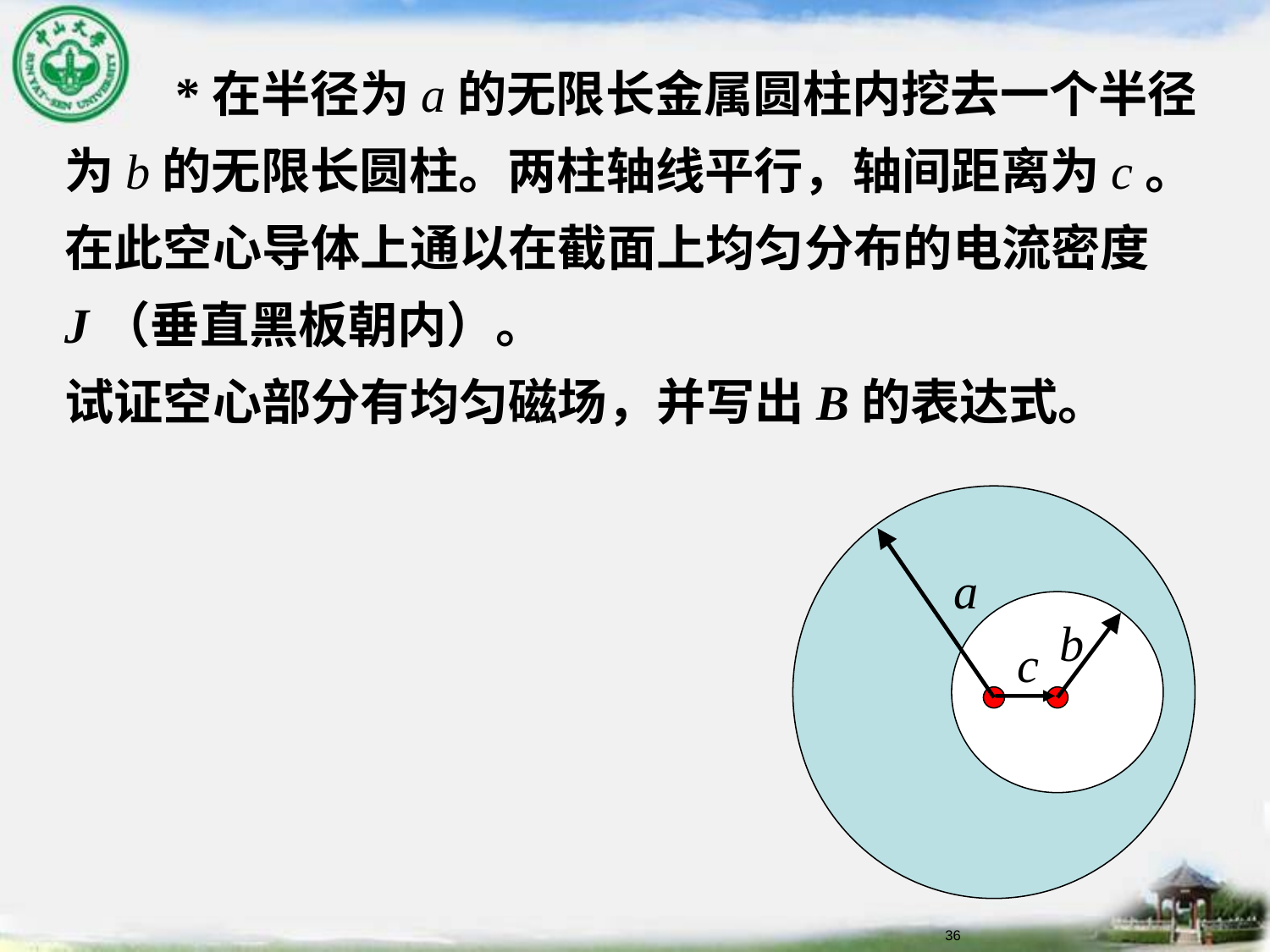

*在半径为a的无限长金属圆柱内挖去一个半径为b的无限长圆柱。两柱轴线平行，轴间距离为c。在此空心导体上通以在截面上均匀分布的电流密度J（垂直黑板朝内）。
试证空心部分有均匀磁场，并写出B的表达式。

a

b

c

36